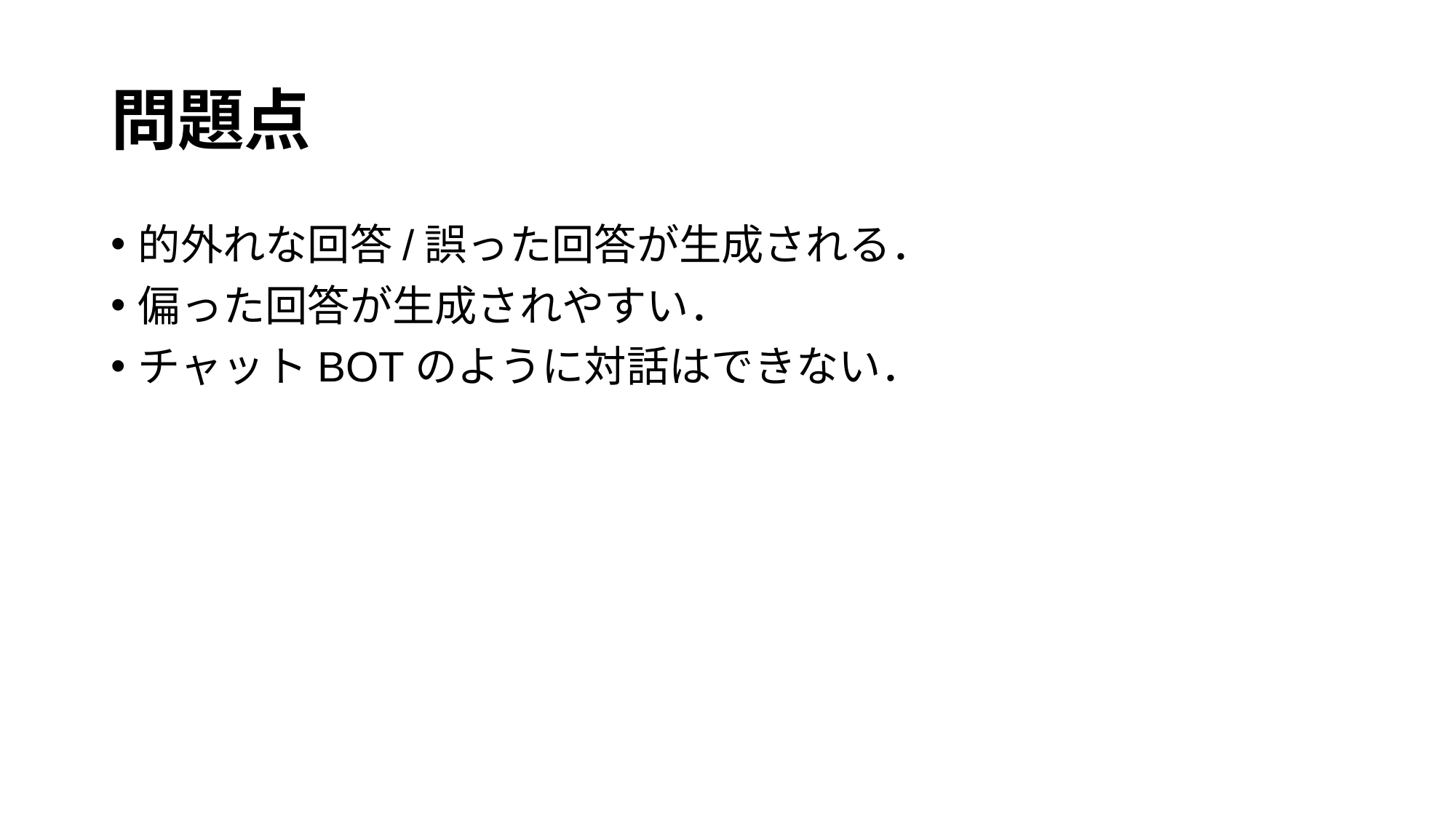

# 問題点
的外れな回答/誤った回答が生成される．
偏った回答が生成されやすい．
チャットBOTのように対話はできない．